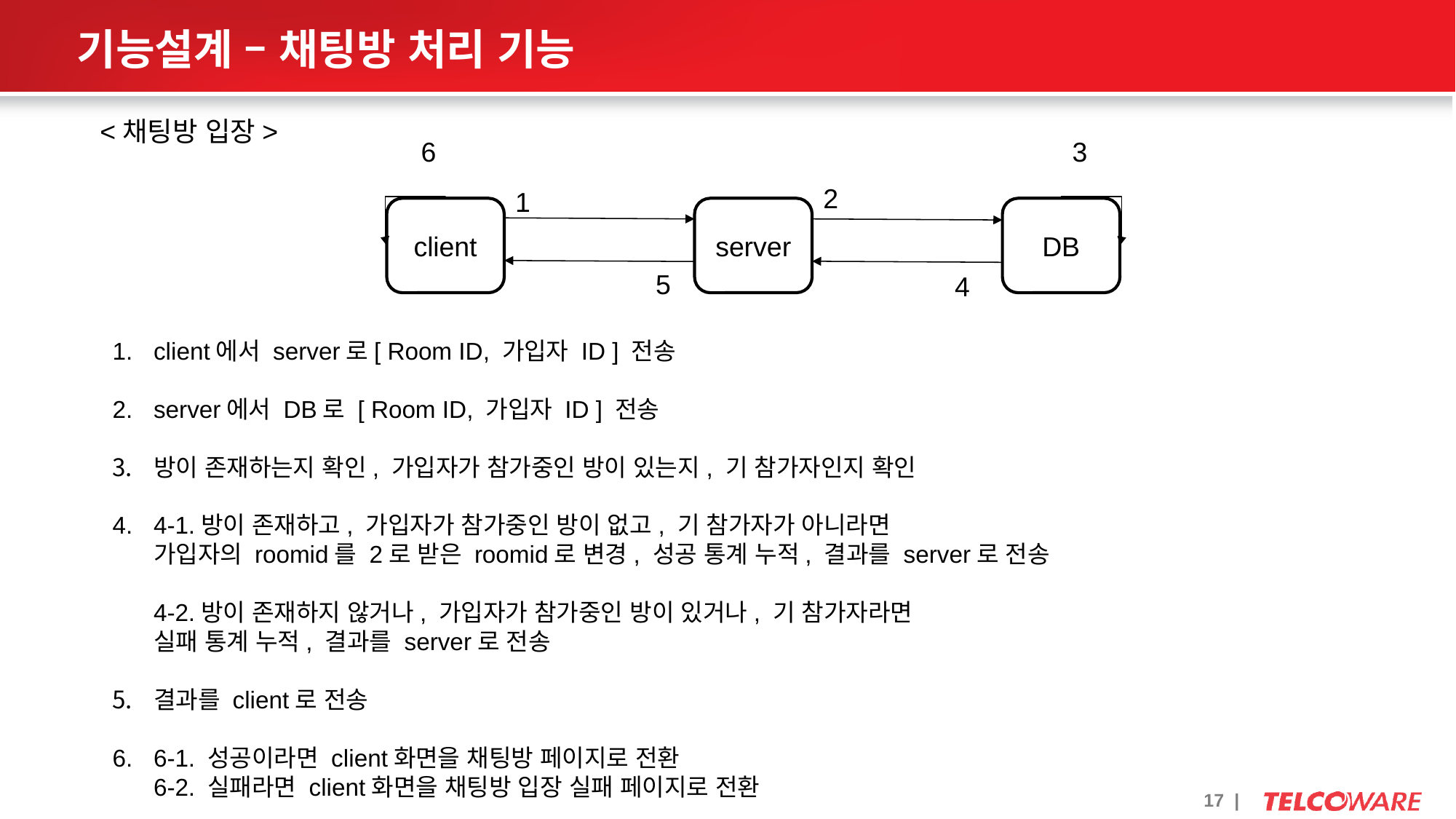

기능설계 – 채팅방 처리 기능
<채팅방 입장>
6
3
2
1
client
server
DB
5
4
client에서 server로[ Room ID, 가입자 ID ] 전송
server에서 DB로 [ Room ID, 가입자 ID ] 전송
방이 존재하는지 확인, 가입자가 참가중인 방이 있는지, 기 참가자인지 확인
4-1.방이 존재하고, 가입자가 참가중인 방이 없고, 기 참가자가 아니라면
가입자의 roomid를 2로 받은 roomid로 변경, 성공 통계 누적, 결과를 server로 전송
4-2.방이 존재하지 않거나, 가입자가 참가중인 방이 있거나, 기 참가자라면
실패 통계 누적, 결과를 server로 전송
결과를 client로 전송
6-1. 성공이라면 client화면을 채팅방 페이지로 전환
6-2. 실패라면 client화면을 채팅방 입장 실패 페이지로 전환